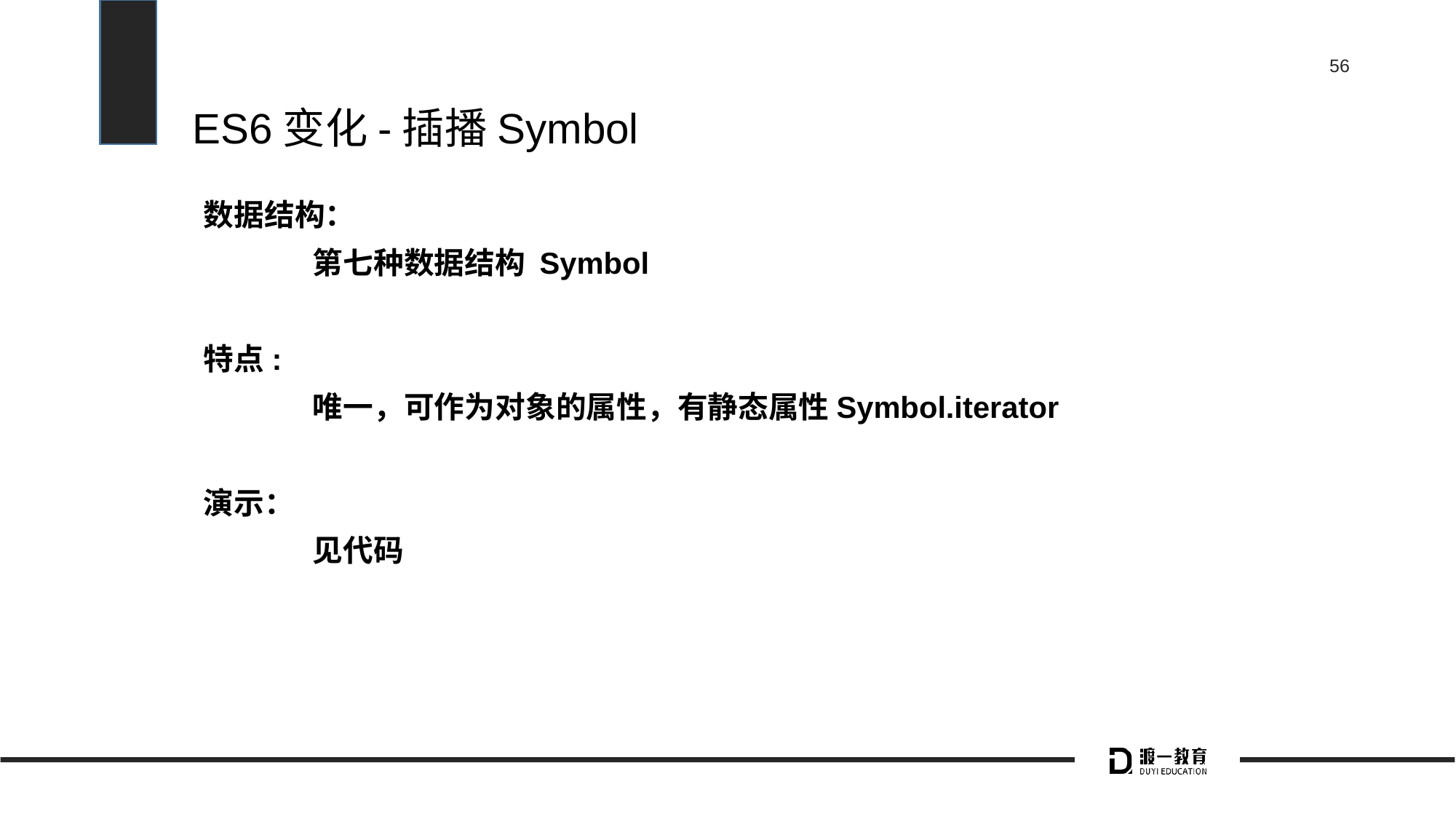

# ES6变化-插播Symbol
数据结构：
	第七种数据结构 Symbol

特点:
	唯一，可作为对象的属性，有静态属性Symbol.iterator

演示：
	见代码